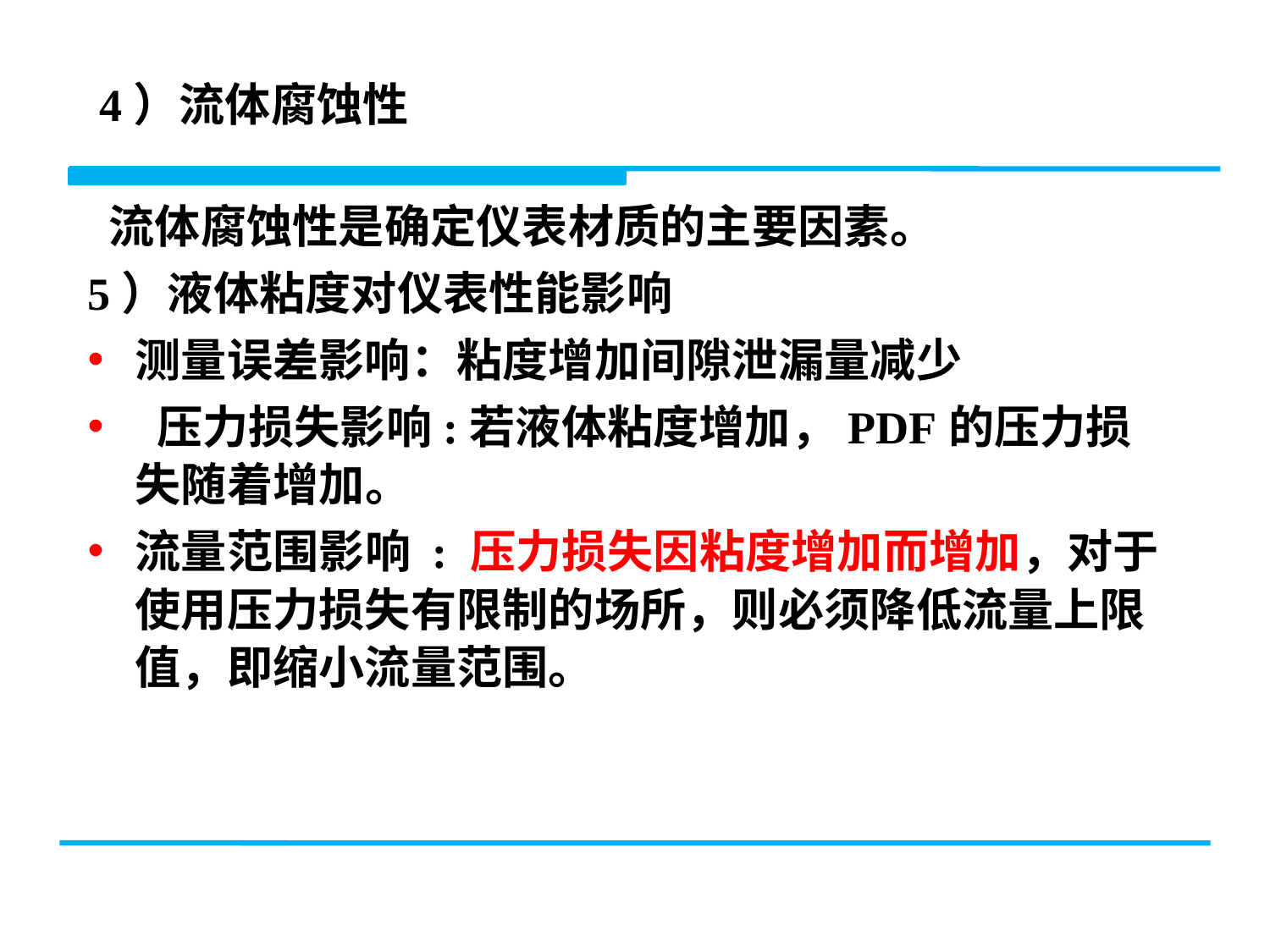

4）流体腐蚀性

 流体腐蚀性是确定仪表材质的主要因素。
5）液体粘度对仪表性能影响
测量误差影响：粘度增加间隙泄漏量减少
 压力损失影响:若液体粘度增加，PDF的压力损失随着增加。
流量范围影响 : 压力损失因粘度增加而增加，对于使用压力损失有限制的场所，则必须降低流量上限值，即缩小流量范围。